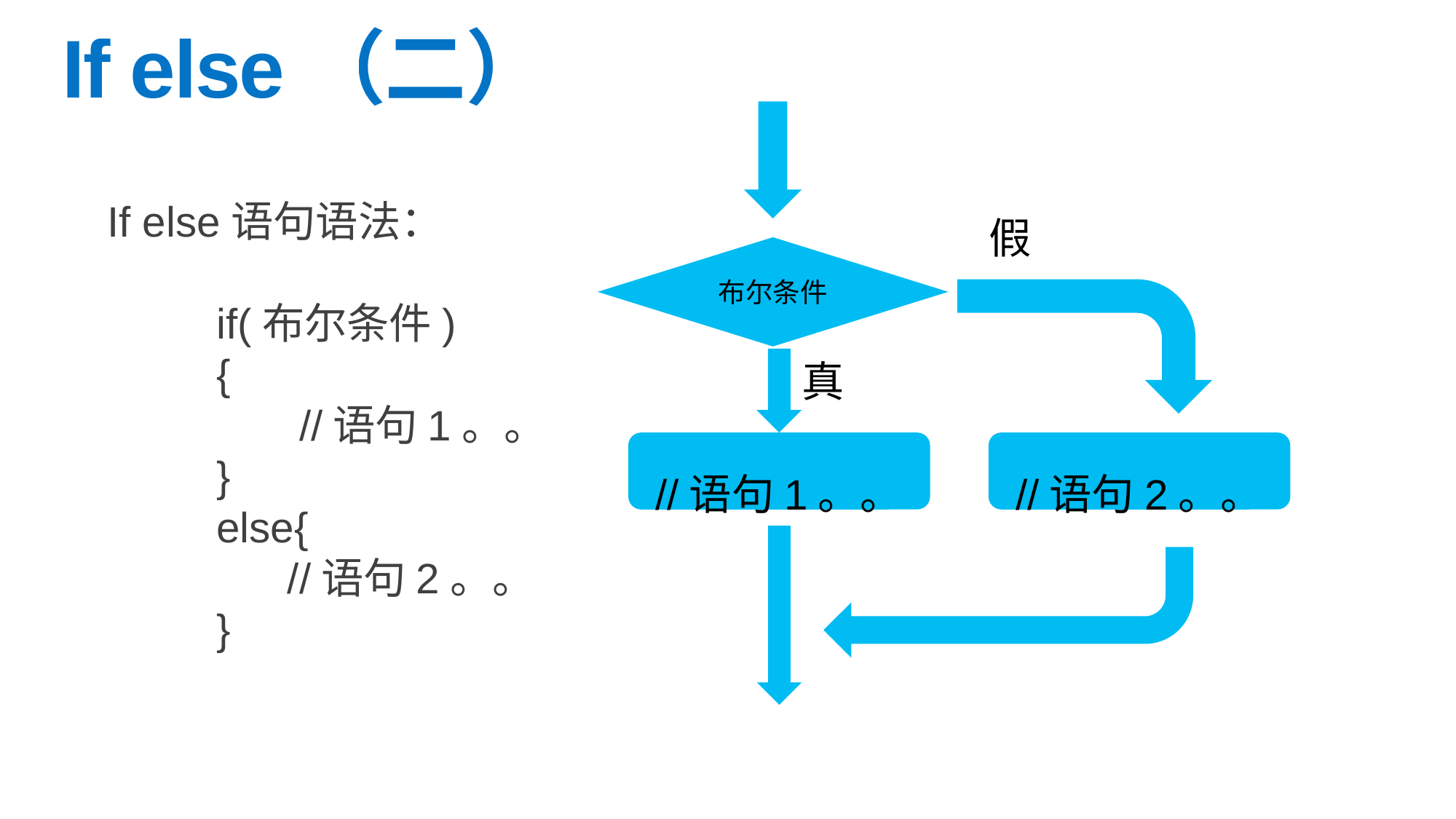

# If else（二）

If else语句语法：

	if(布尔条件)
	{
	       //语句1。。
	}
	else{
	      //语句2。。
	}
假

布尔条件

真
//语句1。。

//语句2。。